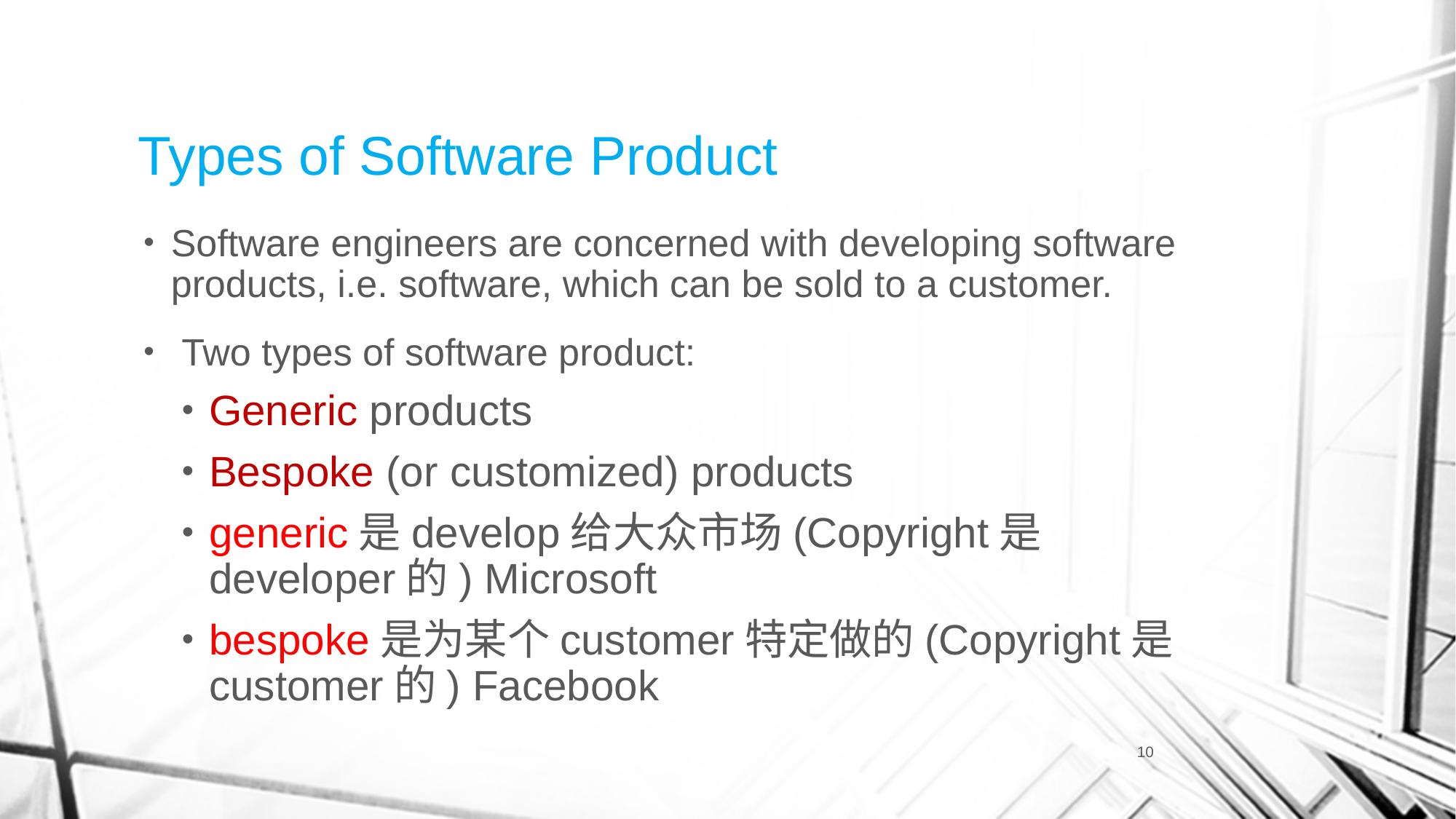

# Types of Software Product
Software engineers are concerned with developing software products, i.e. software, which can be sold to a customer.
 Two types of software product:
Generic products
Bespoke (or customized) products
generic是develop给大众市场(Copyright是developer的) Microsoft
bespoke是为某个customer特定做的(Copyright是customer的) Facebook
10